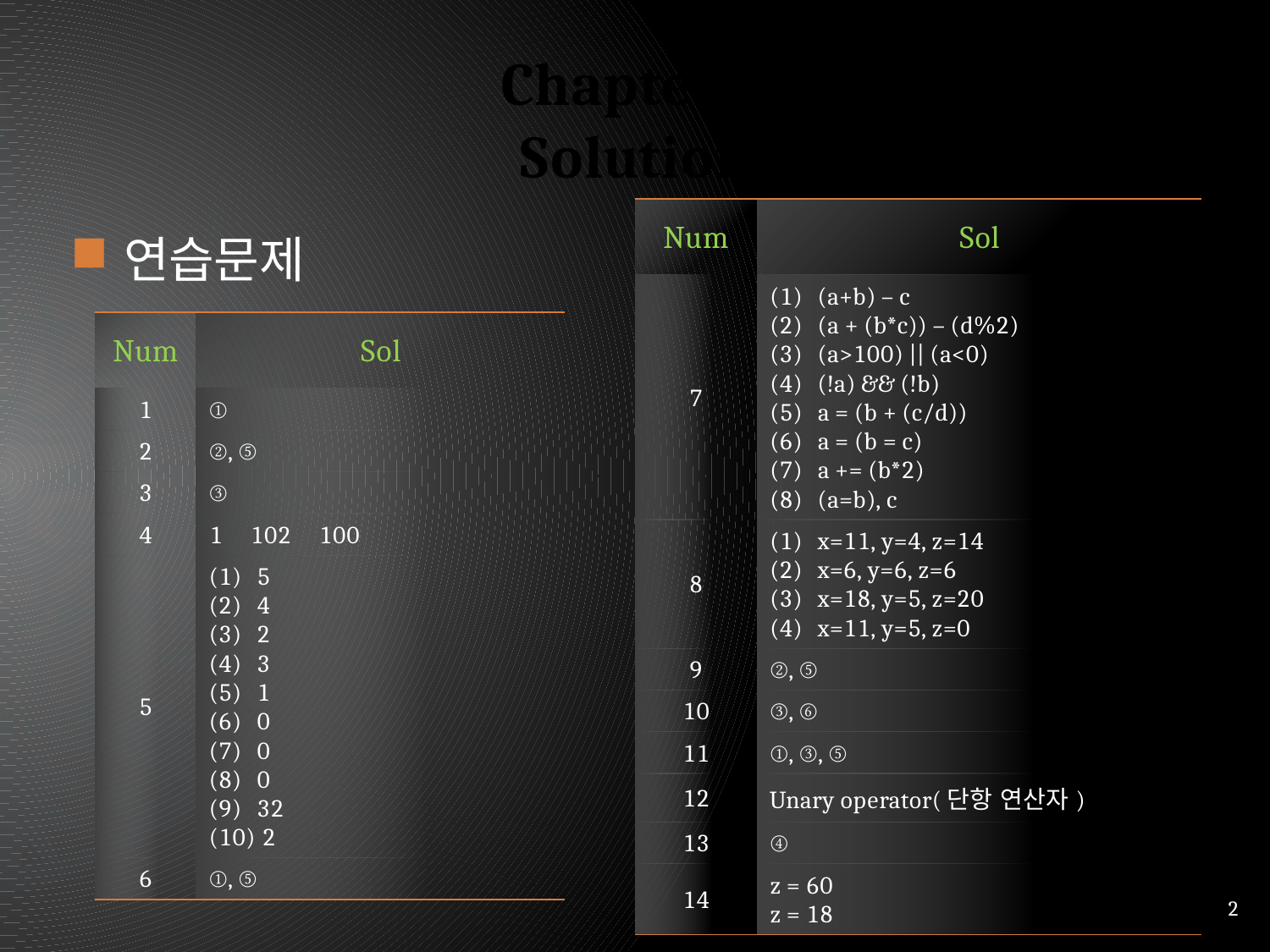

# Chapter 4 Solution
| Num | Sol |
| --- | --- |
| 7 | (a+b) – c (a + (b\*c)) – (d%2) (a>100) || (a<0) (!a) && (!b) a = (b + (c/d)) a = (b = c) a += (b\*2) (a=b), c |
| 8 | x=11, y=4, z=14 x=6, y=6, z=6 x=18, y=5, z=20 x=11, y=5, z=0 |
| 9 | ②, ⑤ |
| 10 | ③, ⑥ |
| 11 | ①, ③, ⑤ |
| 12 | Unary operator(단항 연산자) |
| 13 | ④ |
| 14 | z = 60 z = 18 |
연습문제
| Num | Sol |
| --- | --- |
| 1 | ① |
| 2 | ②, ⑤ |
| 3 | ③ |
| 4 | 1 102 100 |
| 5 | 5 4 2 3 1 0 0 0 32 2 |
| 6 | ①, ⑤ |
2